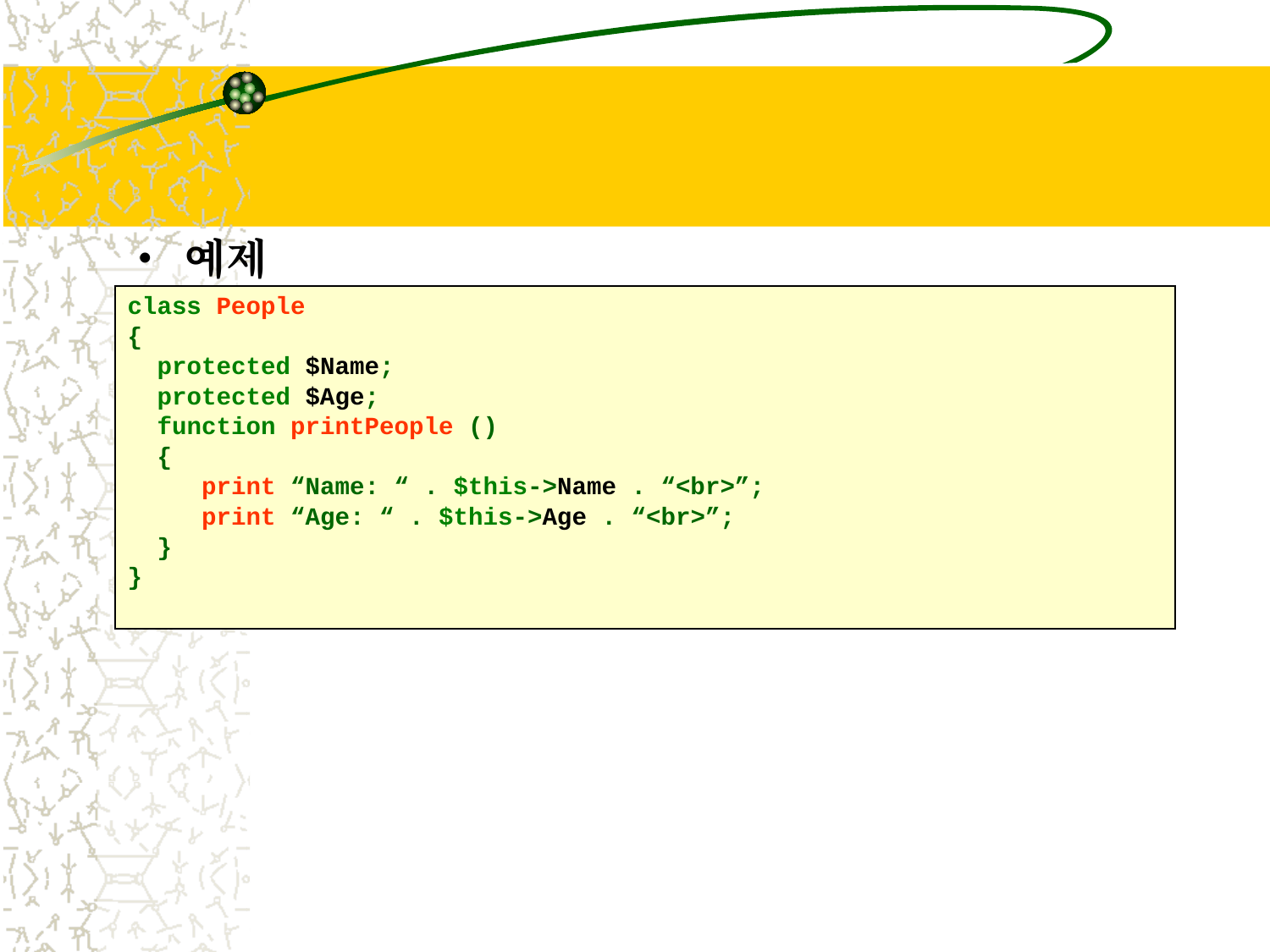

#
예제
class People
{
  protected $Name;
  protected $Age;
  function printPeople ()
  {
     print “Name: “ . $this->Name . “<br>”;
     print “Age: “ . $this->Age . “<br>”;
  }
}